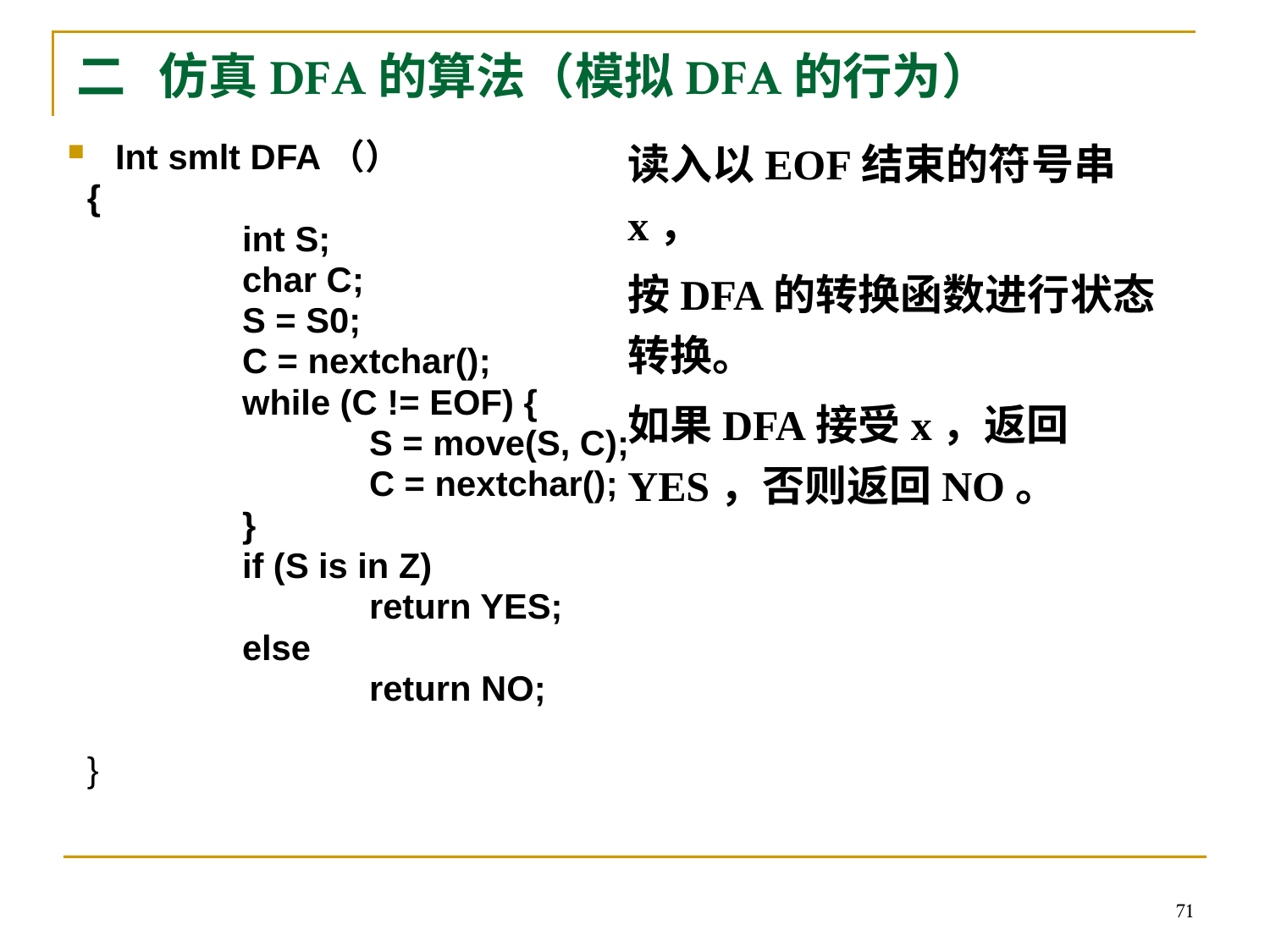

# 二   仿真DFA的算法（模拟DFA的行为）
读入以EOF结束的符号串x，
按DFA的转换函数进行状态转换。
如果DFA接受x，返回YES，否则返回NO。
Int smlt DFA（）
  {
		int S;
		char C;
		S = S0;
		C = nextchar();
		while (C != EOF) {
			S = move(S, C);
			C = nextchar();
		}
		if (S is in Z)
			return YES;
		else
			return NO;

  }
71